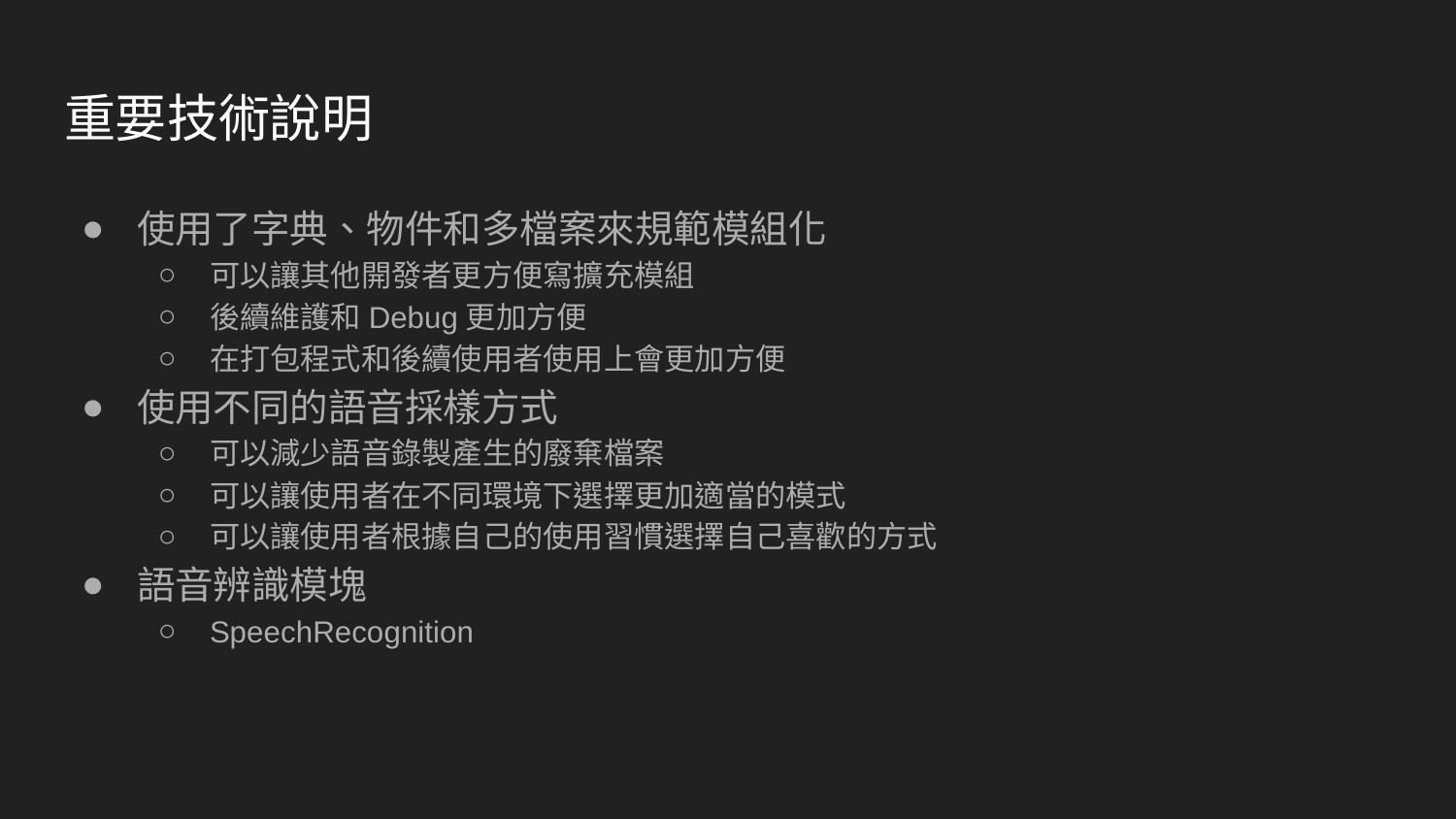

# 重要技術說明

使用了字典、物件和多檔案來規範模組化
可以讓其他開發者更方便寫擴充模組
後續維護和Debug更加方便
在打包程式和後續使用者使用上會更加方便
使用不同的語音採樣方式
可以減少語音錄製產生的廢棄檔案
可以讓使用者在不同環境下選擇更加適當的模式
可以讓使用者根據自己的使用習慣選擇自己喜歡的方式
語音辨識模塊
SpeechRecognition